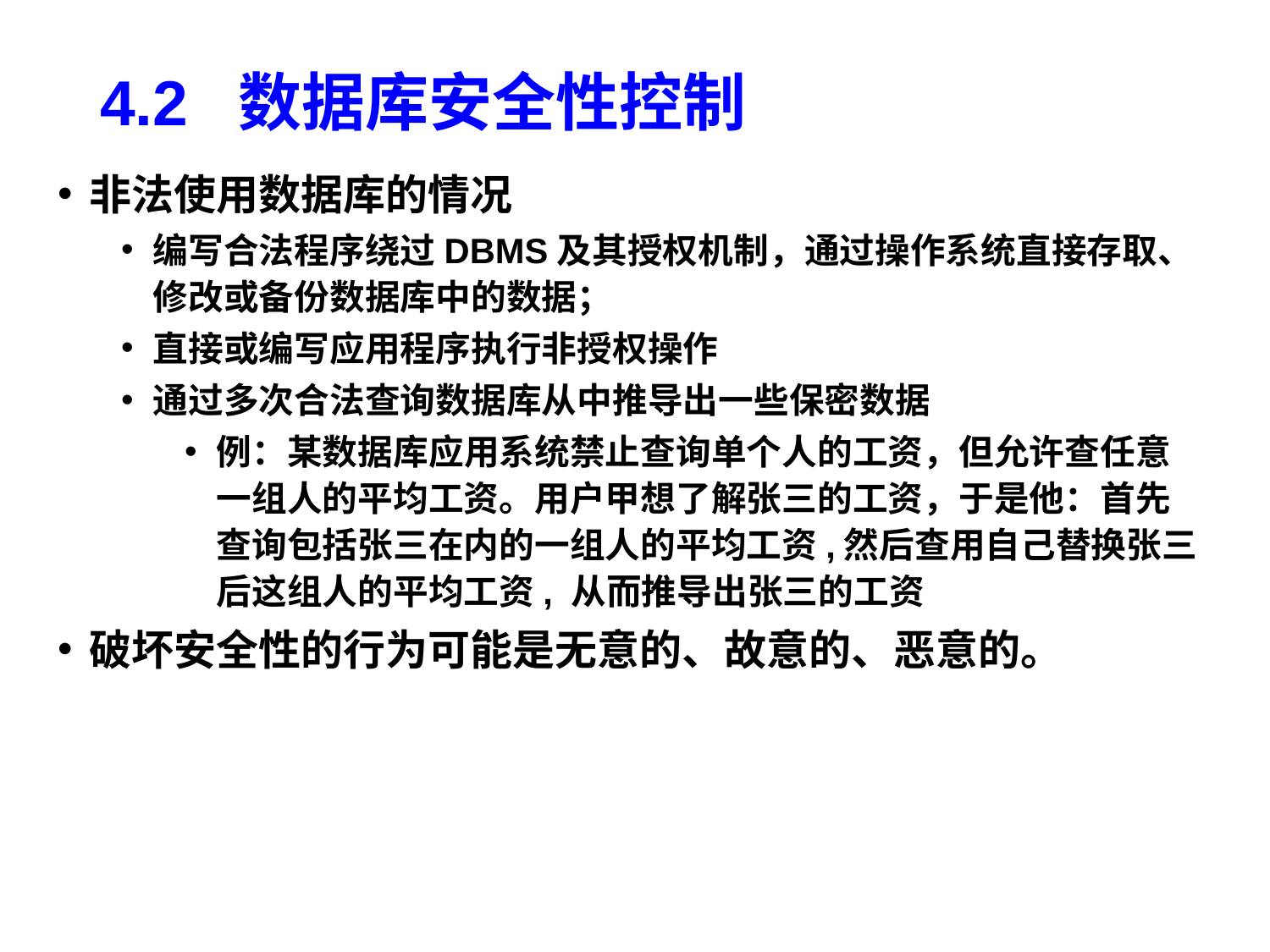

# 4.2  数据库安全性控制
非法使用数据库的情况
编写合法程序绕过DBMS及其授权机制，通过操作系统直接存取、修改或备份数据库中的数据；
直接或编写应用程序执行非授权操作
通过多次合法查询数据库从中推导出一些保密数据
例：某数据库应用系统禁止查询单个人的工资，但允许查任意一组人的平均工资。用户甲想了解张三的工资，于是他：首先查询包括张三在内的一组人的平均工资,然后查用自己替换张三后这组人的平均工资, 从而推导出张三的工资
破坏安全性的行为可能是无意的、故意的、恶意的。